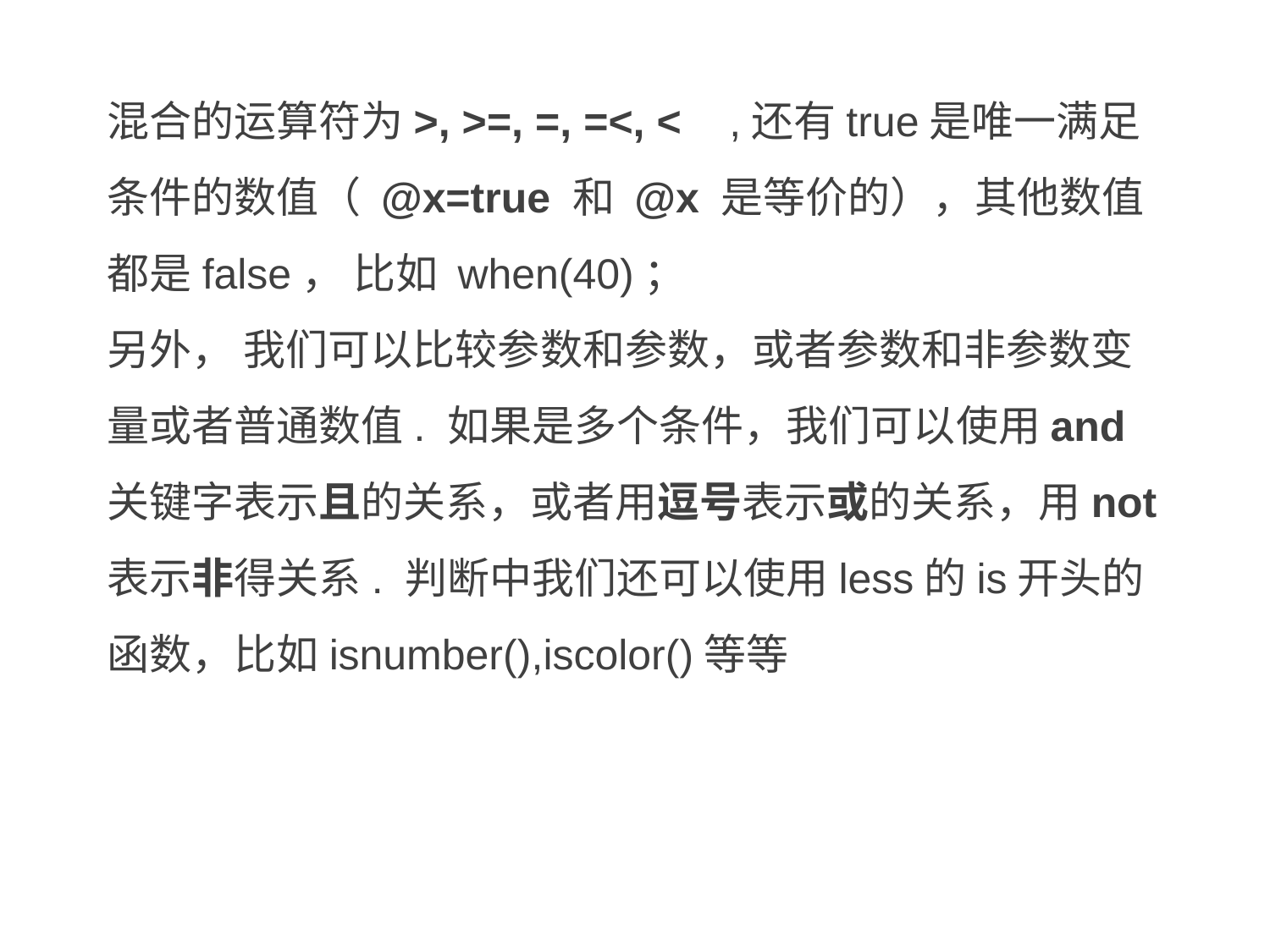

混合的运算符为>, >=, =, =<, <    ,还有true是唯一满足条件的数值（ @x=true 和 @x 是等价的），其他数值都是false， 比如 when(40)；
另外， 我们可以比较参数和参数，或者参数和非参数变量或者普通数值. 如果是多个条件，我们可以使用and 关键字表示且的关系，或者用逗号表示或的关系，用not表示非得关系. 判断中我们还可以使用less的is开头的函数，比如isnumber(),iscolor()等等